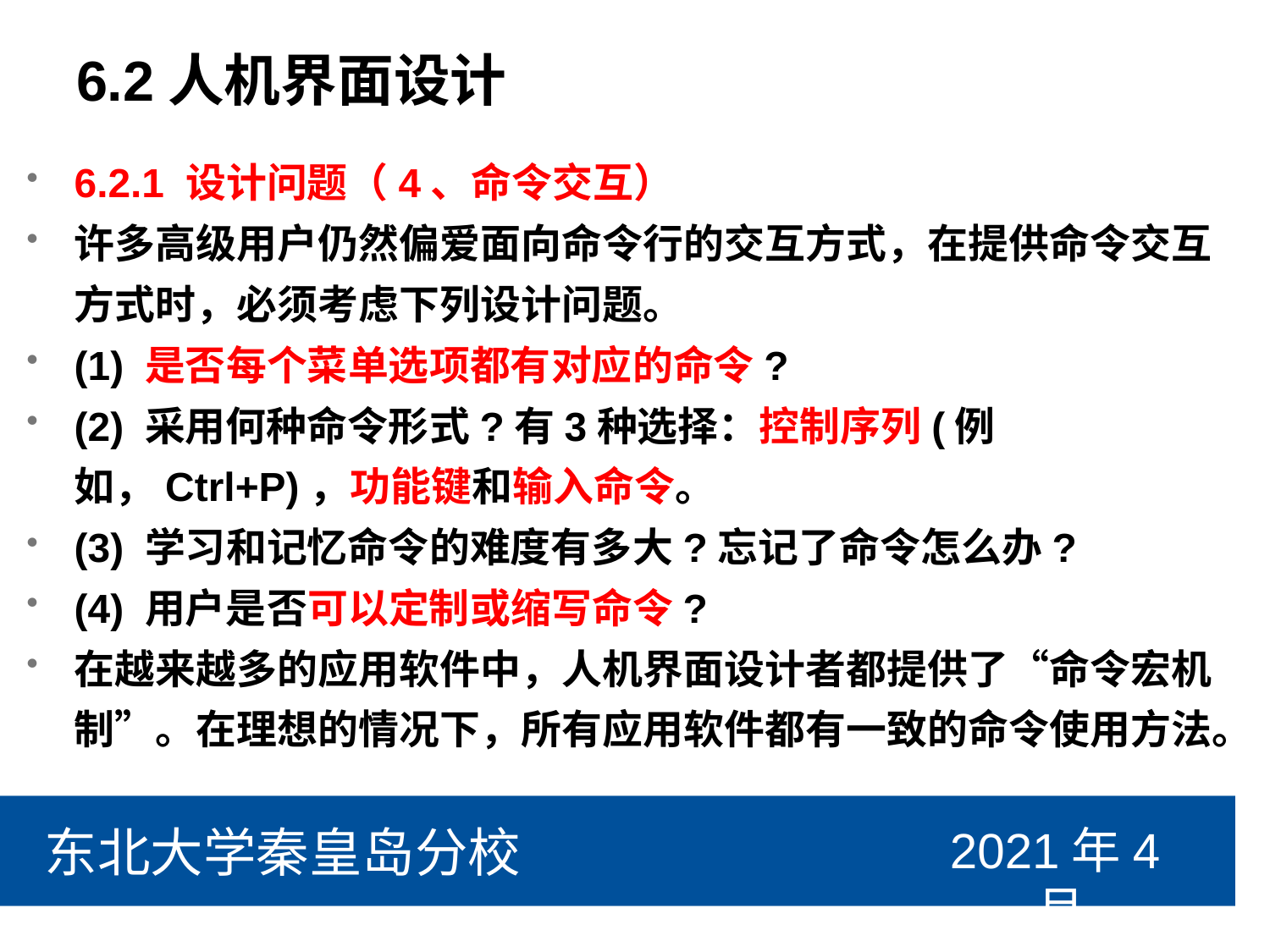

# 6.2人机界面设计
6.2.1 设计问题（4、命令交互）
许多高级用户仍然偏爱面向命令行的交互方式，在提供命令交互方式时，必须考虑下列设计问题。
(1) 是否每个菜单选项都有对应的命令?
(2) 采用何种命令形式?有3种选择：控制序列(例如，Ctrl+P)，功能键和输入命令。
(3) 学习和记忆命令的难度有多大?忘记了命令怎么办?
(4) 用户是否可以定制或缩写命令?
在越来越多的应用软件中，人机界面设计者都提供了“命令宏机制”。在理想的情况下，所有应用软件都有一致的命令使用方法。